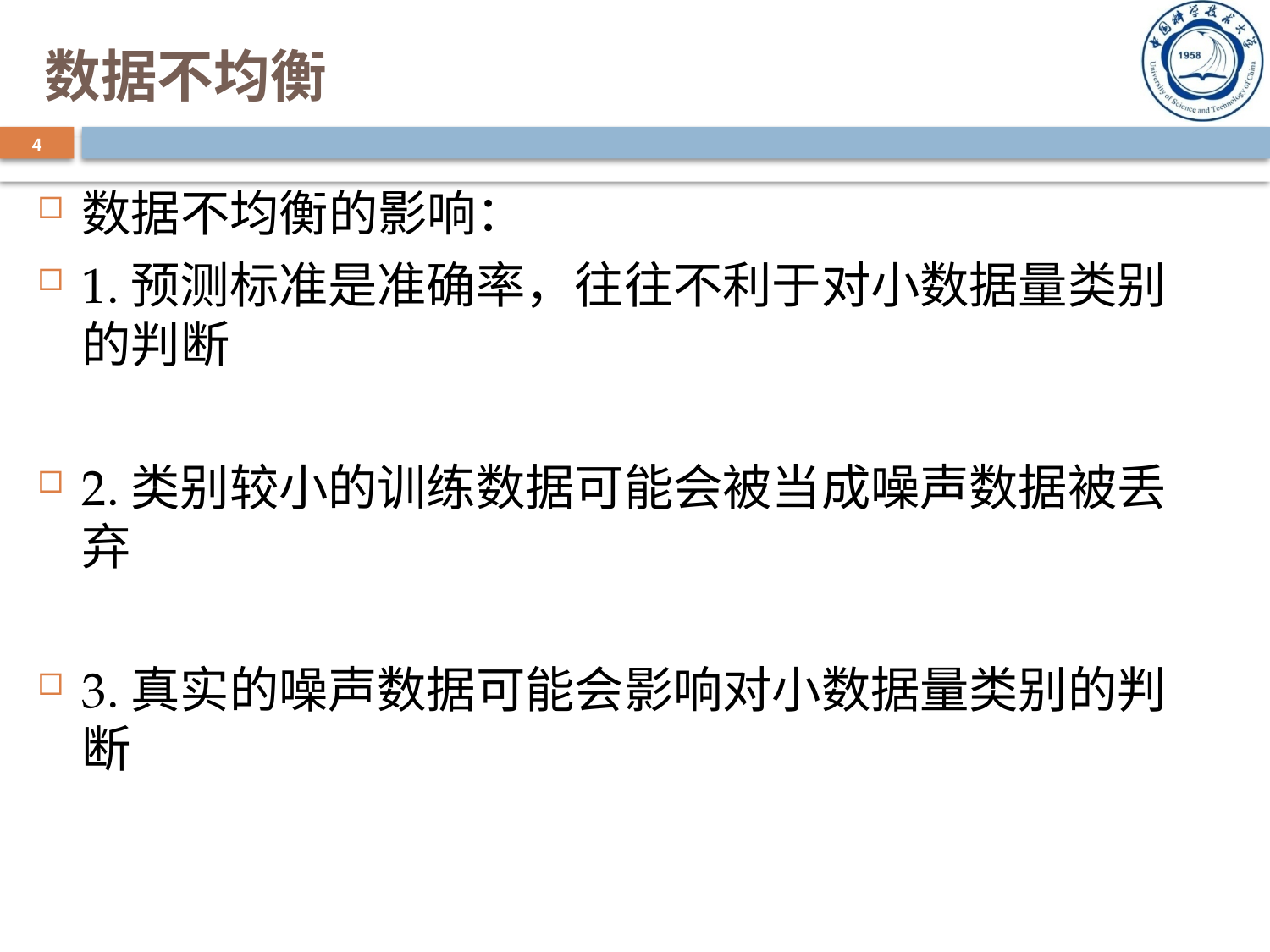

# 数据不均衡
4
数据不均衡的影响：
1.预测标准是准确率，往往不利于对小数据量类别的判断

2.类别较小的训练数据可能会被当成噪声数据被丢弃

3.真实的噪声数据可能会影响对小数据量类别的判断